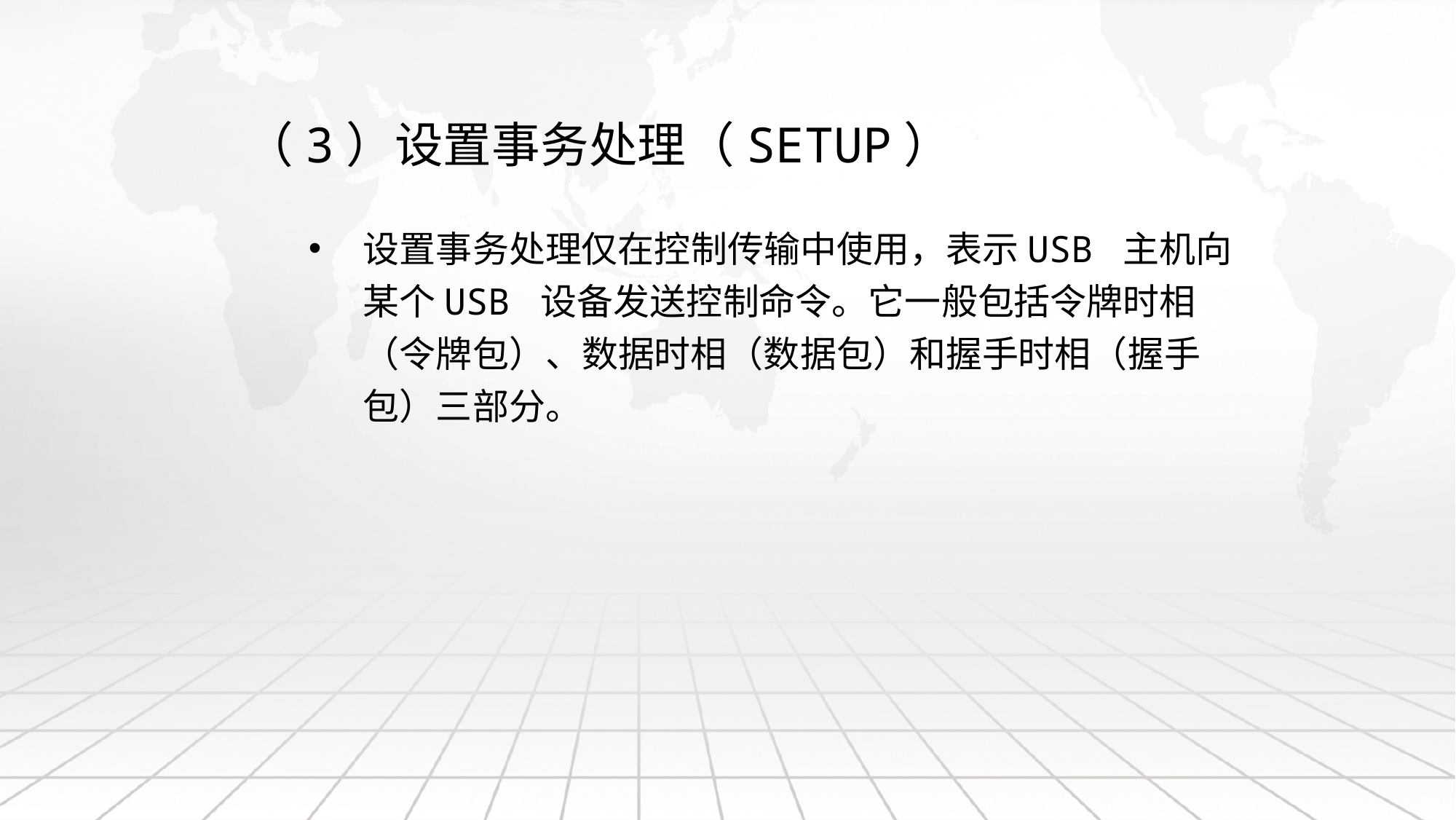

# （3）设置事务处理（SETUP）
设置事务处理仅在控制传输中使用，表示USB 主机向某个USB 设备发送控制命令。它一般包括令牌时相（令牌包）、数据时相（数据包）和握手时相（握手包）三部分。